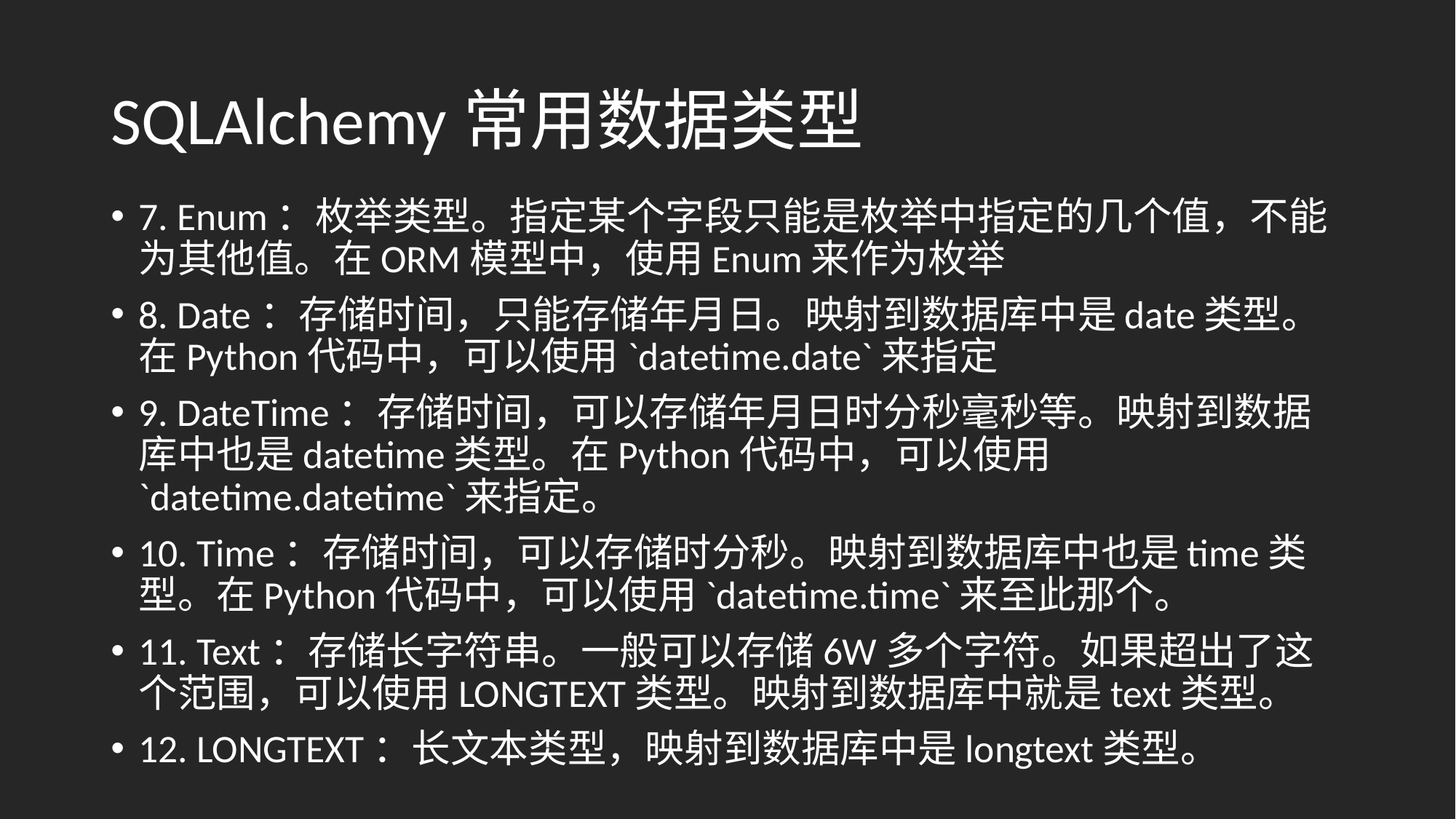

# SQLAlchemy常用数据类型
7. Enum：枚举类型。指定某个字段只能是枚举中指定的几个值，不能为其他值。在ORM模型中，使用Enum来作为枚举
8. Date：存储时间，只能存储年月日。映射到数据库中是date类型。在Python代码中，可以使用`datetime.date`来指定
9. DateTime：存储时间，可以存储年月日时分秒毫秒等。映射到数据库中也是datetime类型。在Python代码中，可以使用`datetime.datetime`来指定。
10. Time：存储时间，可以存储时分秒。映射到数据库中也是time类型。在Python代码中，可以使用`datetime.time`来至此那个。
11. Text：存储长字符串。一般可以存储6W多个字符。如果超出了这个范围，可以使用LONGTEXT类型。映射到数据库中就是text类型。
12. LONGTEXT：长文本类型，映射到数据库中是longtext类型。